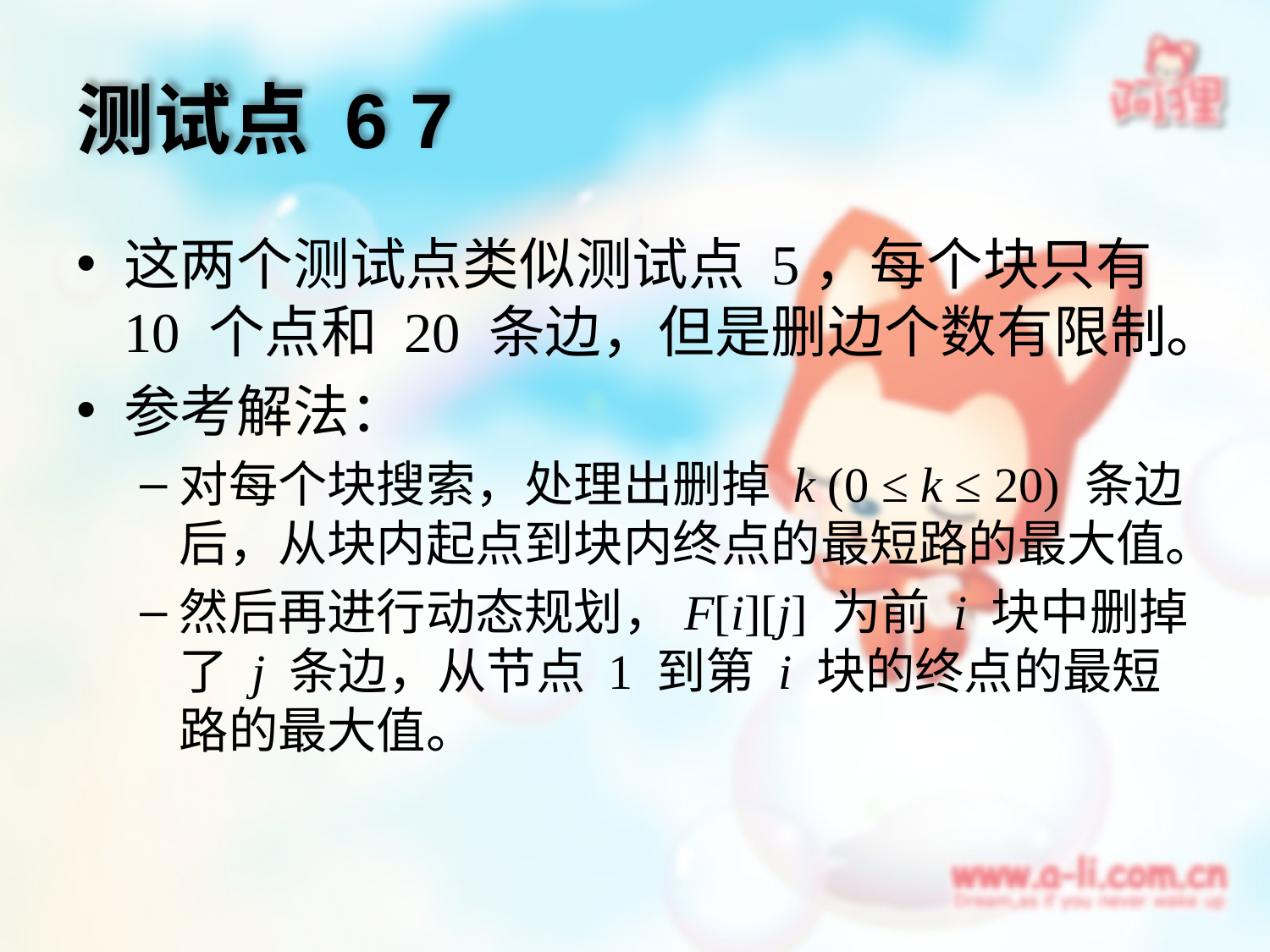

# 测试点 6 7
这两个测试点类似测试点 5，每个块只有 10 个点和 20 条边，但是删边个数有限制。
参考解法：
对每个块搜索，处理出删掉 k (0 ≤ k ≤ 20) 条边后，从块内起点到块内终点的最短路的最大值。
然后再进行动态规划，F[i][j] 为前 i 块中删掉了 j 条边，从节点 1 到第 i 块的终点的最短路的最大值。